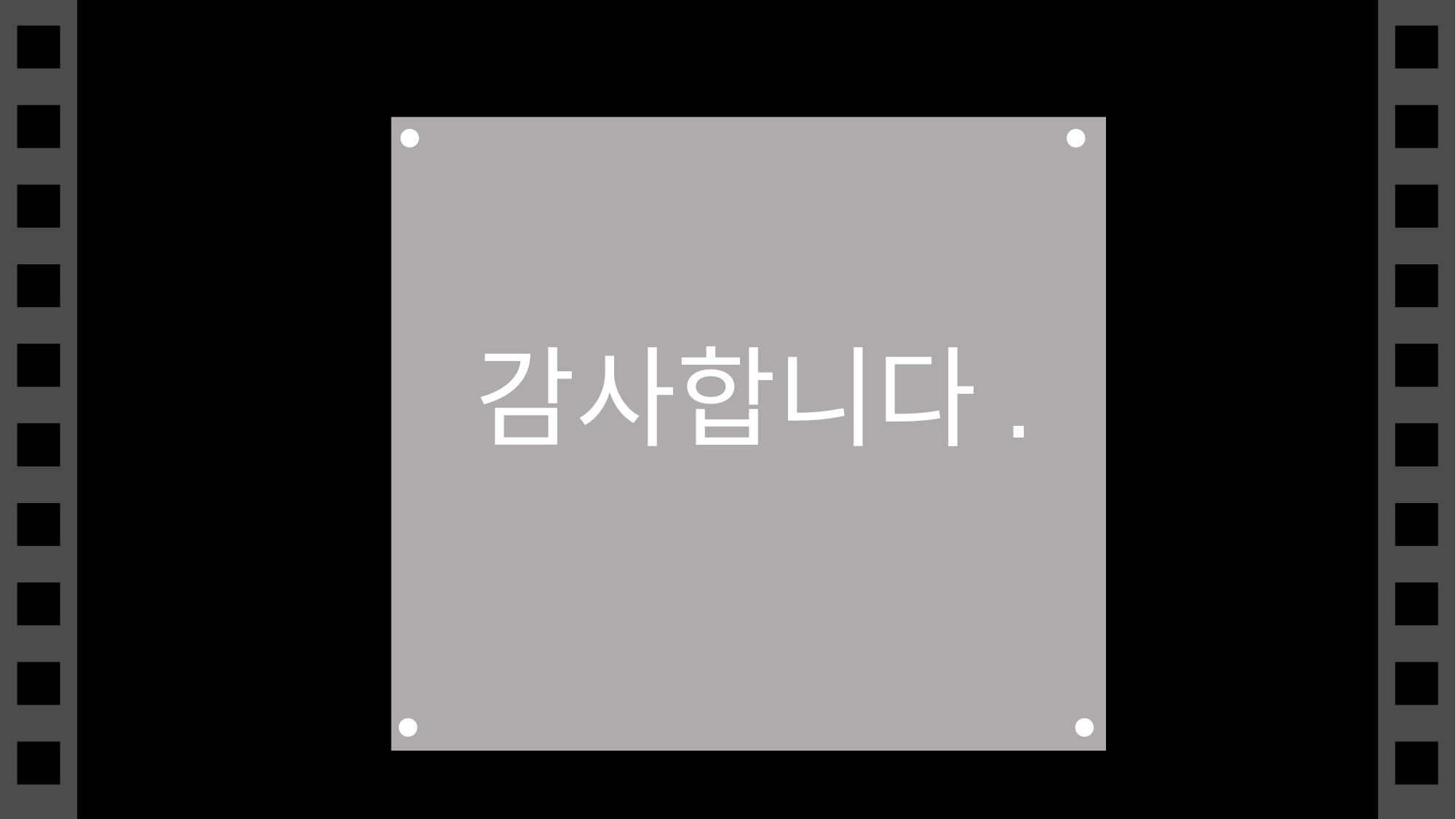

감사합니다.
CONTENTS A
68%
CONTENTS A
53%